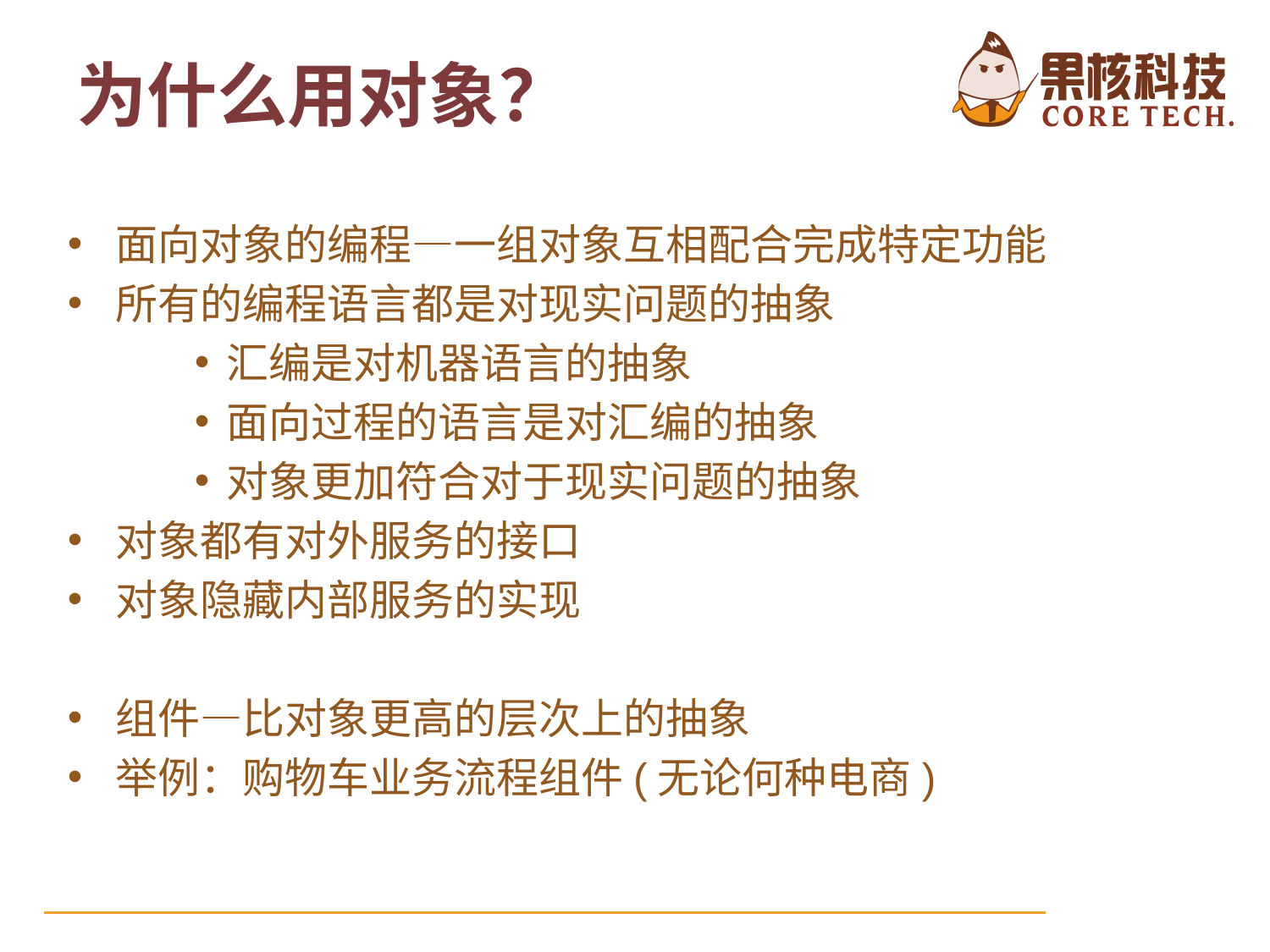

为什么用对象？
面向对象的编程—一组对象互相配合完成特定功能
所有的编程语言都是对现实问题的抽象
汇编是对机器语言的抽象
面向过程的语言是对汇编的抽象
对象更加符合对于现实问题的抽象
对象都有对外服务的接口
对象隐藏内部服务的实现

组件—比对象更高的层次上的抽象
举例：购物车业务流程组件(无论何种电商)